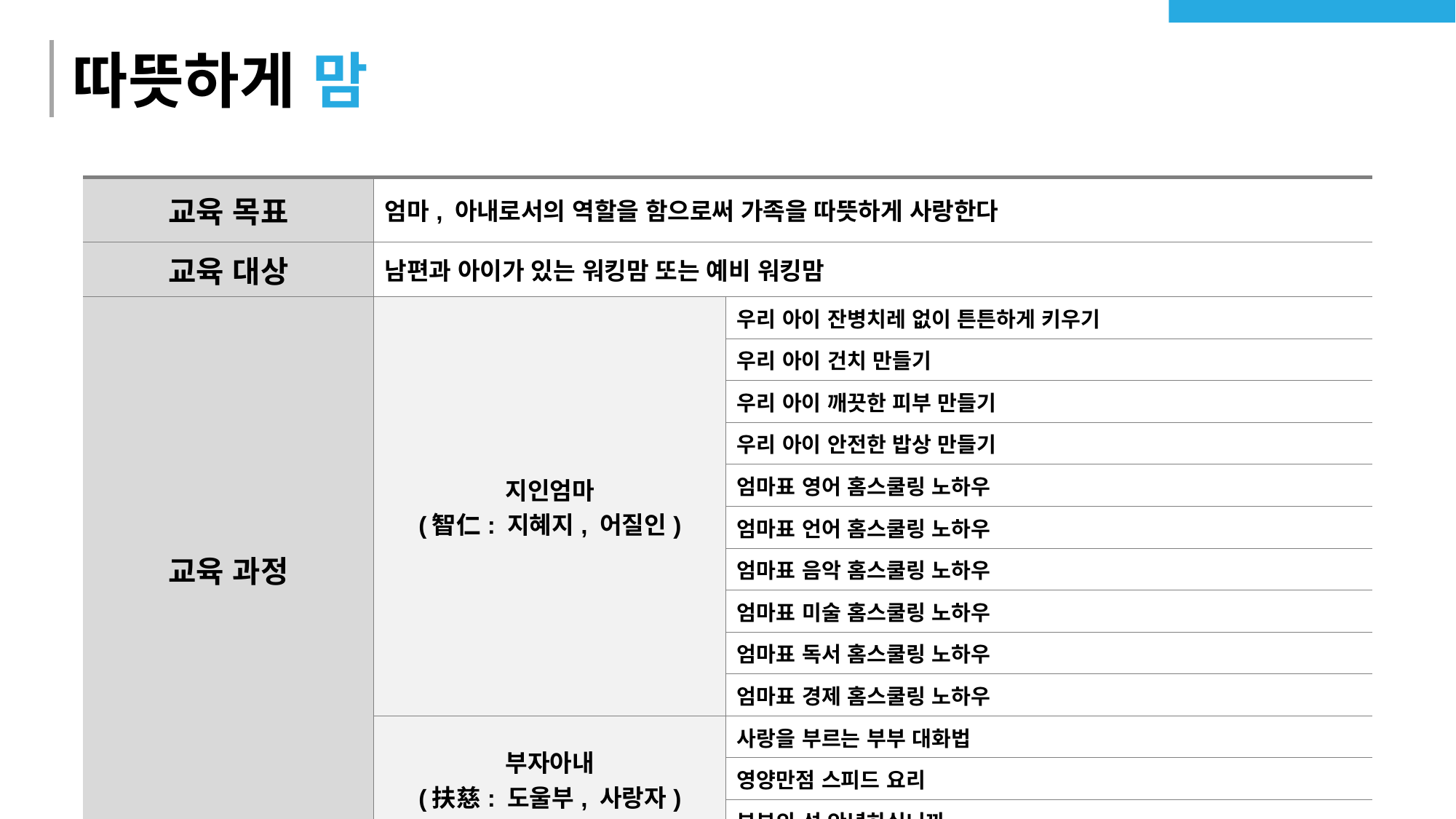

# 따뜻하게 맘
| 교육 목표 | 엄마, 아내로서의 역할을 함으로써 가족을 따뜻하게 사랑한다 |  |
| --- | --- | --- |
| 교육 대상 | 남편과 아이가 있는 워킹맘 또는 예비 워킹맘 |  |
| 교육 과정 | 지인엄마 (智仁: 지혜지, 어질인) | 우리 아이 잔병치레 없이 튼튼하게 키우기 |
|  |  | 우리 아이 건치 만들기 |
|  |  | 우리 아이 깨끗한 피부 만들기 |
|  |  | 우리 아이 안전한 밥상 만들기 |
|  |  | 엄마표 영어 홈스쿨링 노하우 |
|  |  | 엄마표 언어 홈스쿨링 노하우 |
|  |  | 엄마표 음악 홈스쿨링 노하우 |
|  |  | 엄마표 미술 홈스쿨링 노하우 |
|  |  | 엄마표 독서 홈스쿨링 노하우 |
|  |  | 엄마표 경제 홈스쿨링 노하우 |
|  | 부자아내 (扶慈: 도울부, 사랑자) | 사랑을 부르는 부부 대화법 |
|  |  | 영양만점 스피드 요리 |
|  |  | 부부의 성 안녕하십니까 |